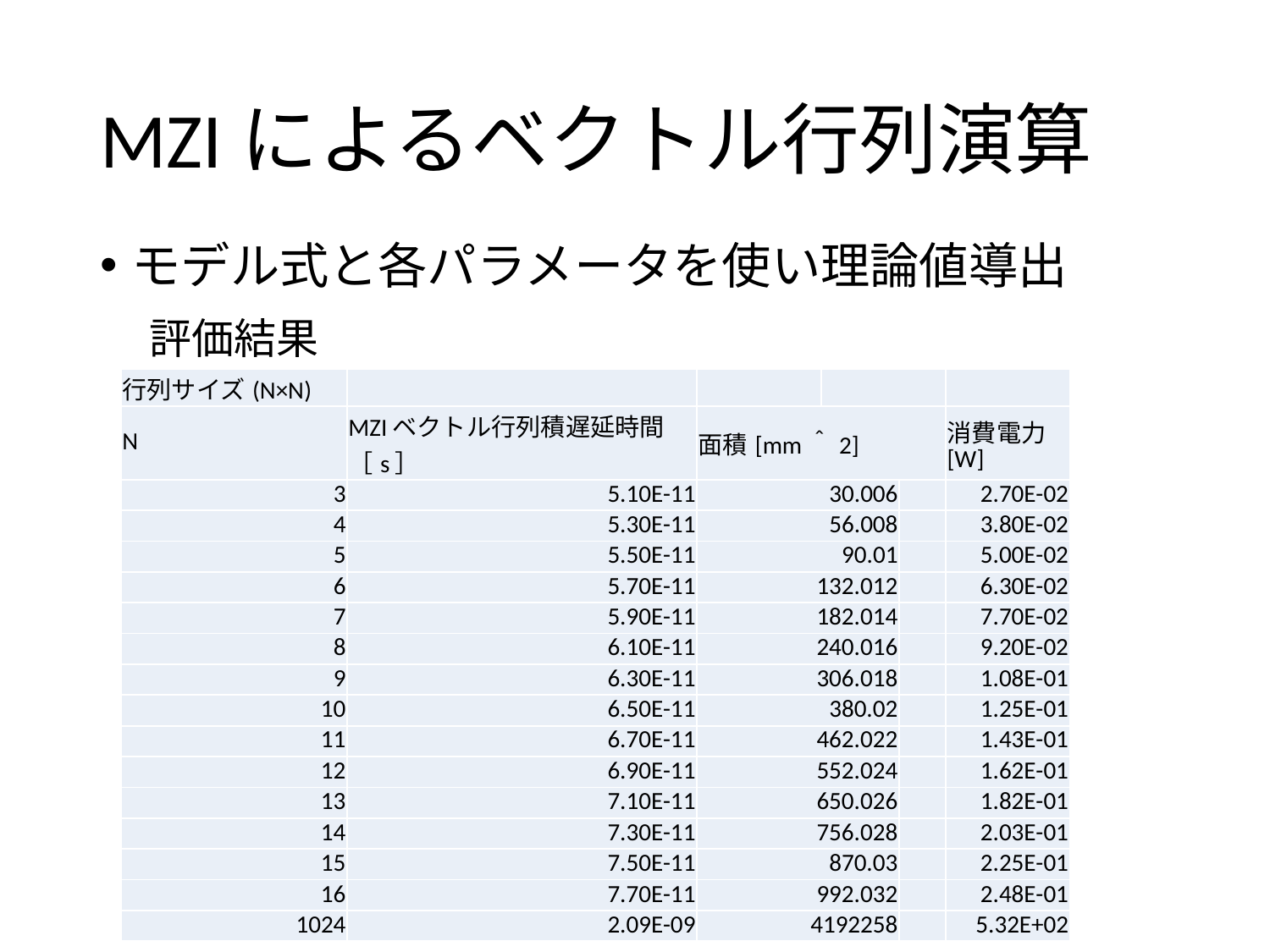

# MZIによるベクトル行列演算
モデル式と各パラメータを使い理論値導出
　評価結果
| 行列サイズ(N×N) |  |  |  |  |  |
| --- | --- | --- | --- | --- | --- |
| N | MZIベクトル行列積遅延時間［s］ | 面積[mm＾2] |  |  | 消費電力[W] |
| 3 | 5.10E-11 | 30.006 |  |  | 2.70E-02 |
| 4 | 5.30E-11 | 56.008 |  |  | 3.80E-02 |
| 5 | 5.50E-11 | 90.01 |  |  | 5.00E-02 |
| 6 | 5.70E-11 | 132.012 |  |  | 6.30E-02 |
| 7 | 5.90E-11 | 182.014 |  |  | 7.70E-02 |
| 8 | 6.10E-11 | 240.016 |  |  | 9.20E-02 |
| 9 | 6.30E-11 | 306.018 |  |  | 1.08E-01 |
| 10 | 6.50E-11 | 380.02 |  |  | 1.25E-01 |
| 11 | 6.70E-11 | 462.022 |  |  | 1.43E-01 |
| 12 | 6.90E-11 | 552.024 |  |  | 1.62E-01 |
| 13 | 7.10E-11 | 650.026 |  |  | 1.82E-01 |
| 14 | 7.30E-11 | 756.028 |  |  | 2.03E-01 |
| 15 | 7.50E-11 | 870.03 |  |  | 2.25E-01 |
| 16 | 7.70E-11 | 992.032 |  |  | 2.48E-01 |
| 1024 | 2.09E-09 | 4192258 |  |  | 5.32E+02 |